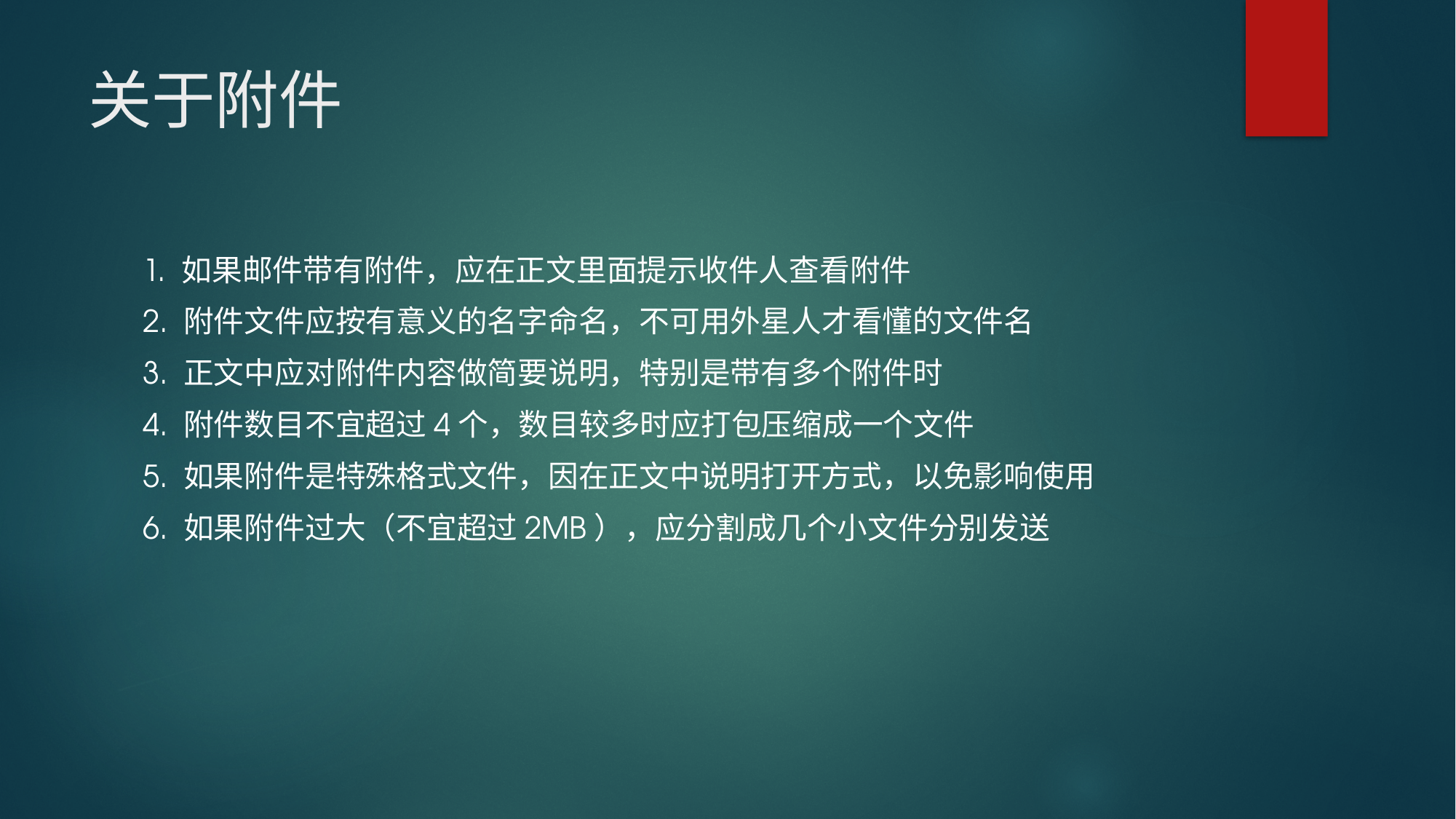

# 关于附件
1. 如果邮件带有附件，应在正文里面提示收件人查看附件
2. 附件文件应按有意义的名字命名，不可用外星人才看懂的文件名
3. 正文中应对附件内容做简要说明，特别是带有多个附件时
4. 附件数目不宜超过4个，数目较多时应打包压缩成一个文件
5. 如果附件是特殊格式文件，因在正文中说明打开方式，以免影响使用
6. 如果附件过大（不宜超过2MB），应分割成几个小文件分别发送